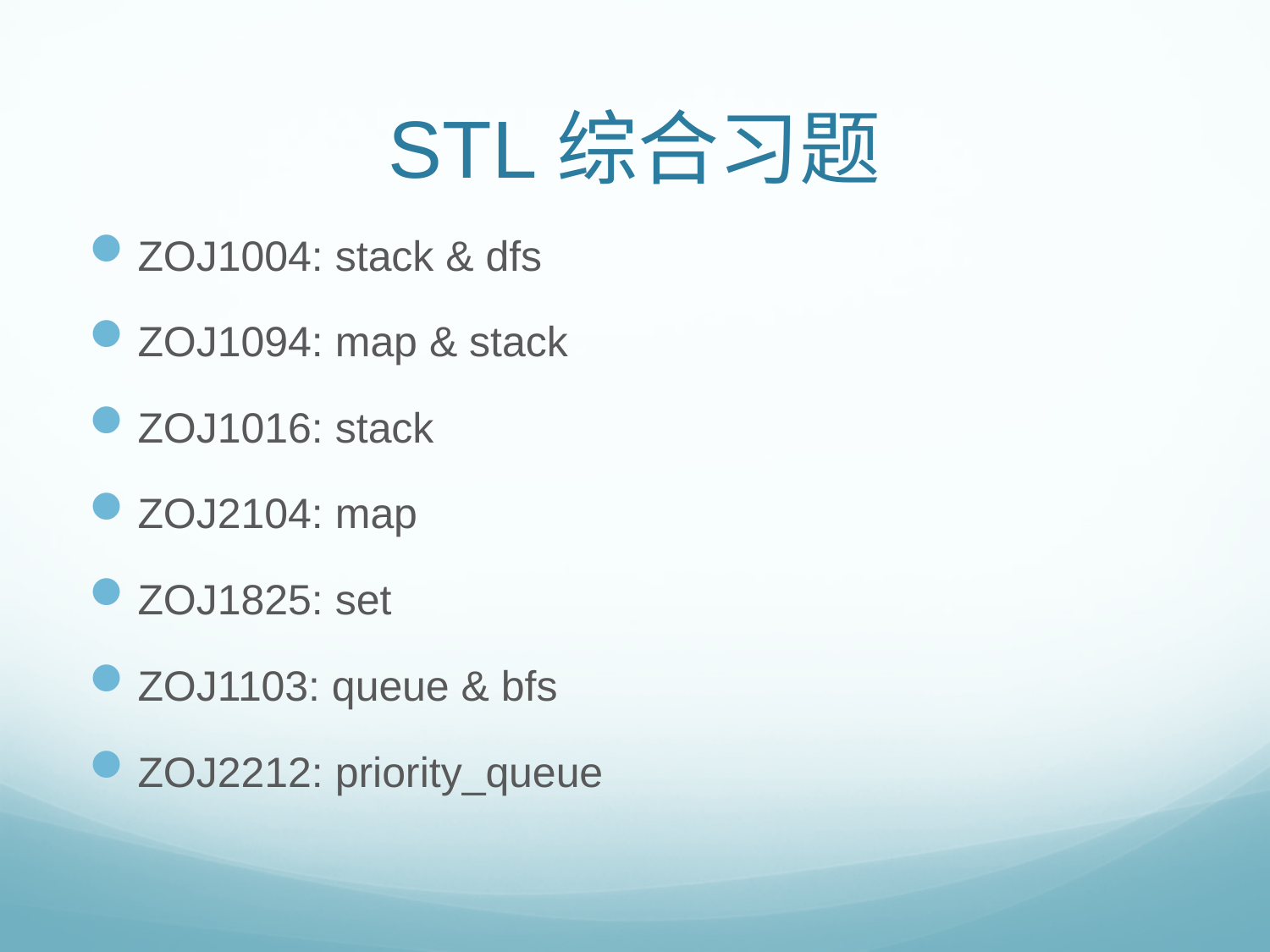

# STL综合习题
ZOJ1004: stack & dfs
ZOJ1094: map & stack
ZOJ1016: stack
ZOJ2104: map
ZOJ1825: set
ZOJ1103: queue & bfs
ZOJ2212: priority_queue